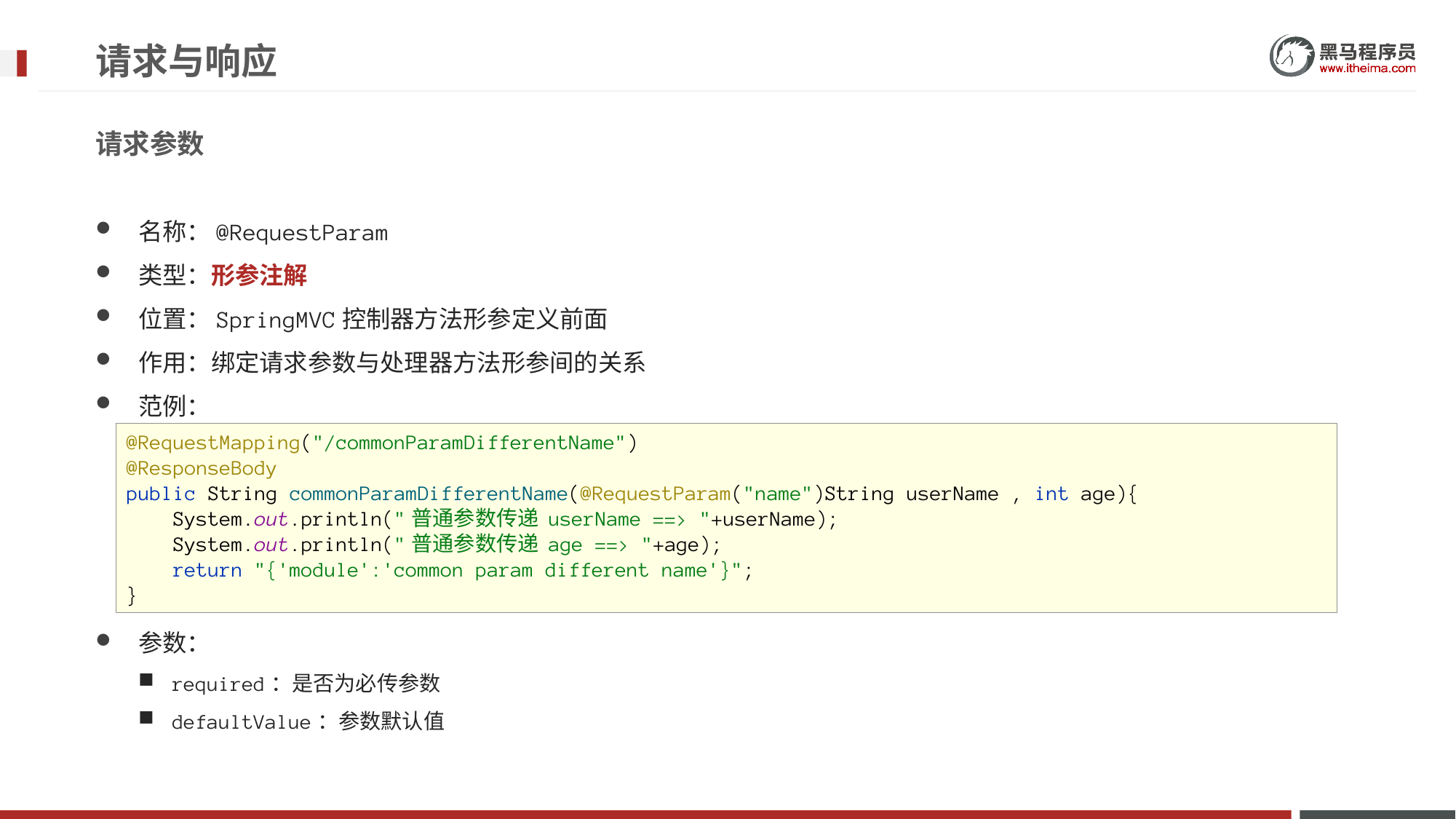

# 请求与响应
请求参数
名称：@RequestParam
类型：形参注解
位置：SpringMVC控制器方法形参定义前面
作用：绑定请求参数与处理器方法形参间的关系
范例：

参数：
required：是否为必传参数
defaultValue：参数默认值
@RequestMapping("/commonParamDifferentName")
@ResponseBody
public String commonParamDifferentName(@RequestParam("name")String userName , int age){
    System.out.println("普通参数传递 userName ==> "+userName);
    System.out.println("普通参数传递 age ==> "+age);
    return "{'module':'common param different name'}";
}